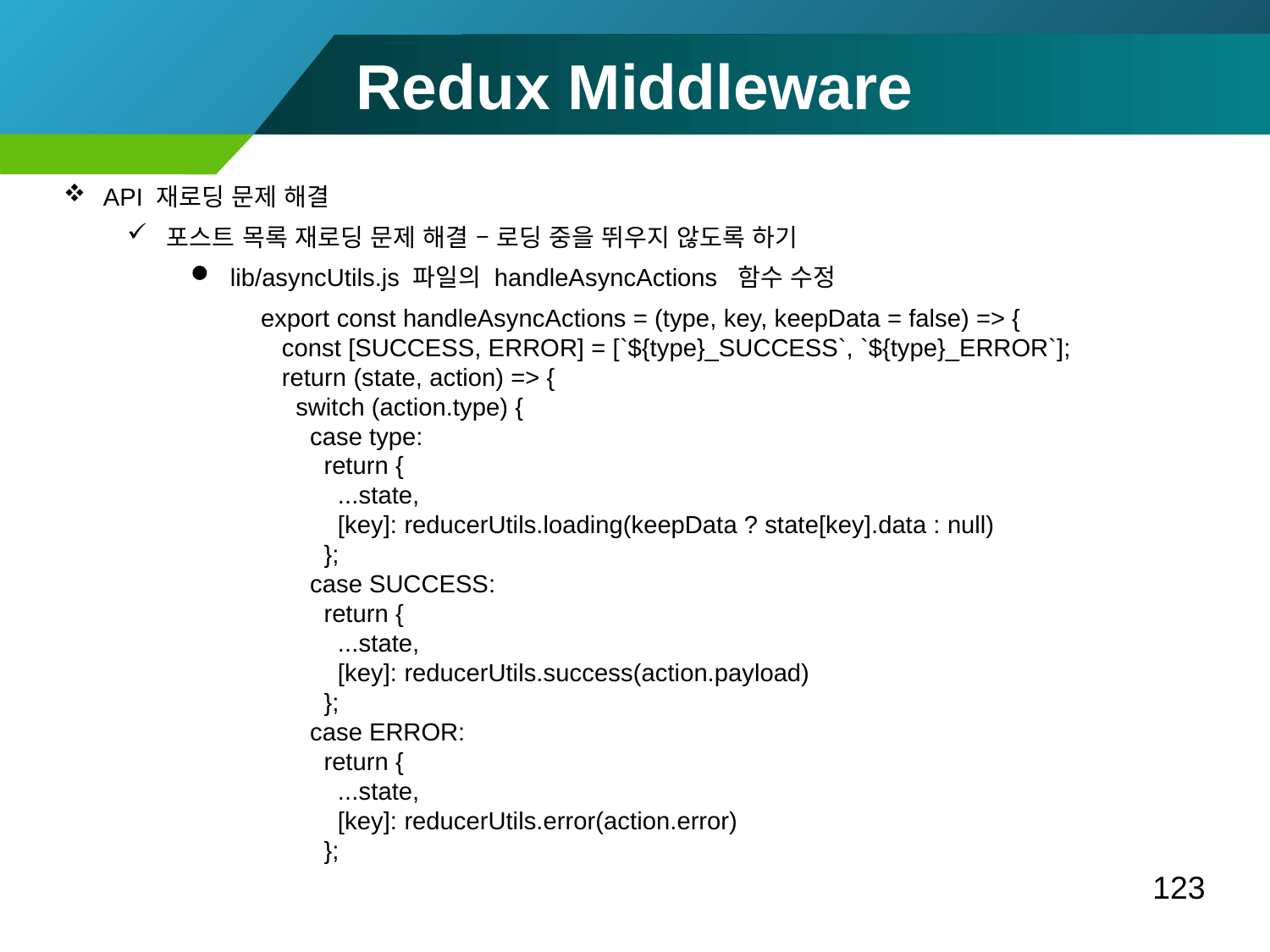

Redux Middleware
API 재로딩 문제 해결
포스트 목록 재로딩 문제 해결 – 로딩 중을 뛰우지 않도록 하기
lib/asyncUtils.js 파일의 handleAsyncActions  함수 수정
 export const handleAsyncActions = (type, key, keepData = false) => {
    const [SUCCESS, ERROR] = [`${type}_SUCCESS`, `${type}_ERROR`];
    return (state, action) => {
      switch (action.type) {
        case type:
          return {
            ...state,
            [key]: reducerUtils.loading(keepData ? state[key].data : null)
          };
        case SUCCESS:
          return {
            ...state,
            [key]: reducerUtils.success(action.payload)
          };
        case ERROR:
          return {
            ...state,
            [key]: reducerUtils.error(action.error)
          };

123